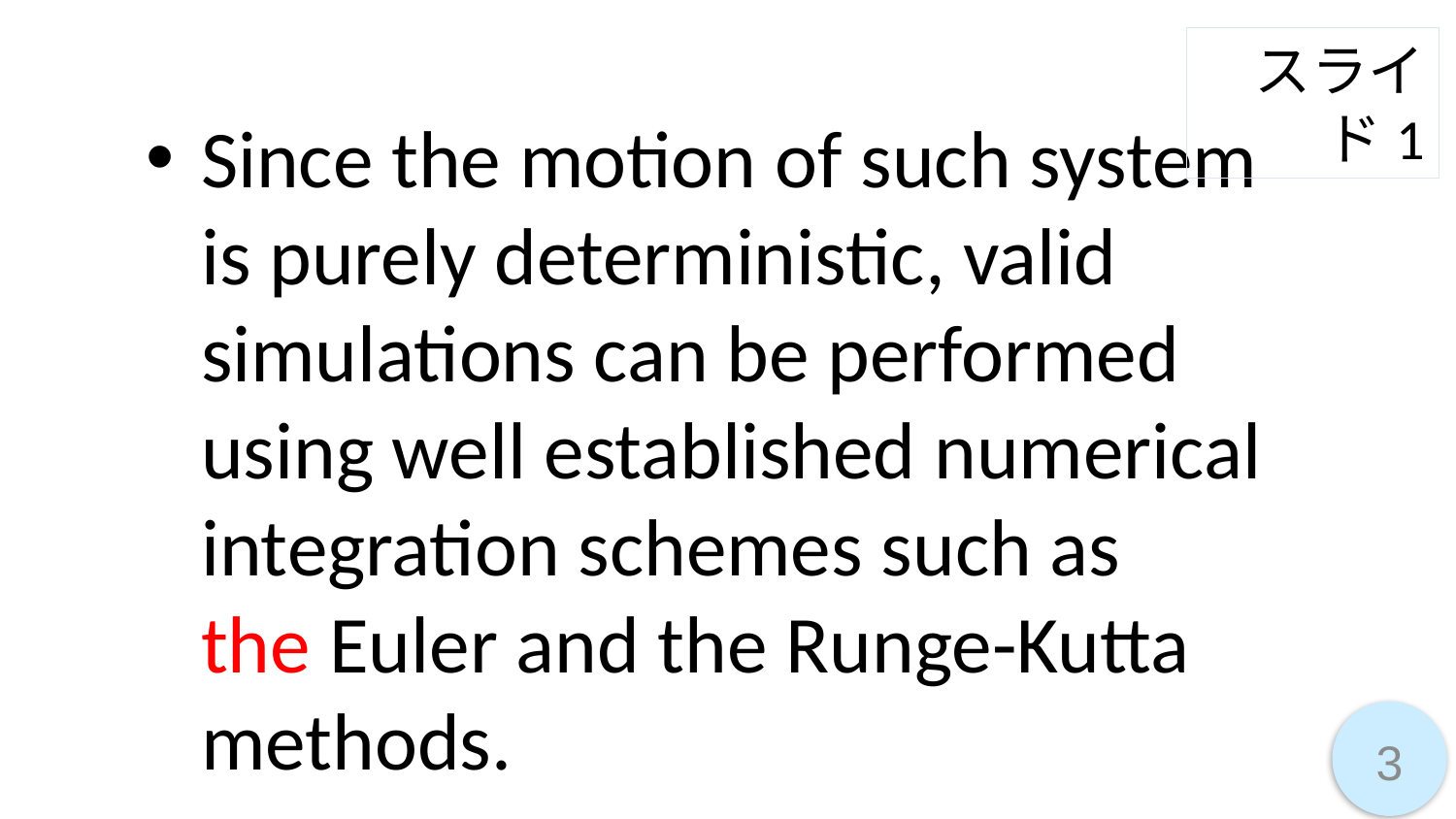

スライド1
Since the motion of such system is purely deterministic, valid  simulations can be performed using well established numerical integration schemes such as
the Euler and the Runge-Kutta methods.
3